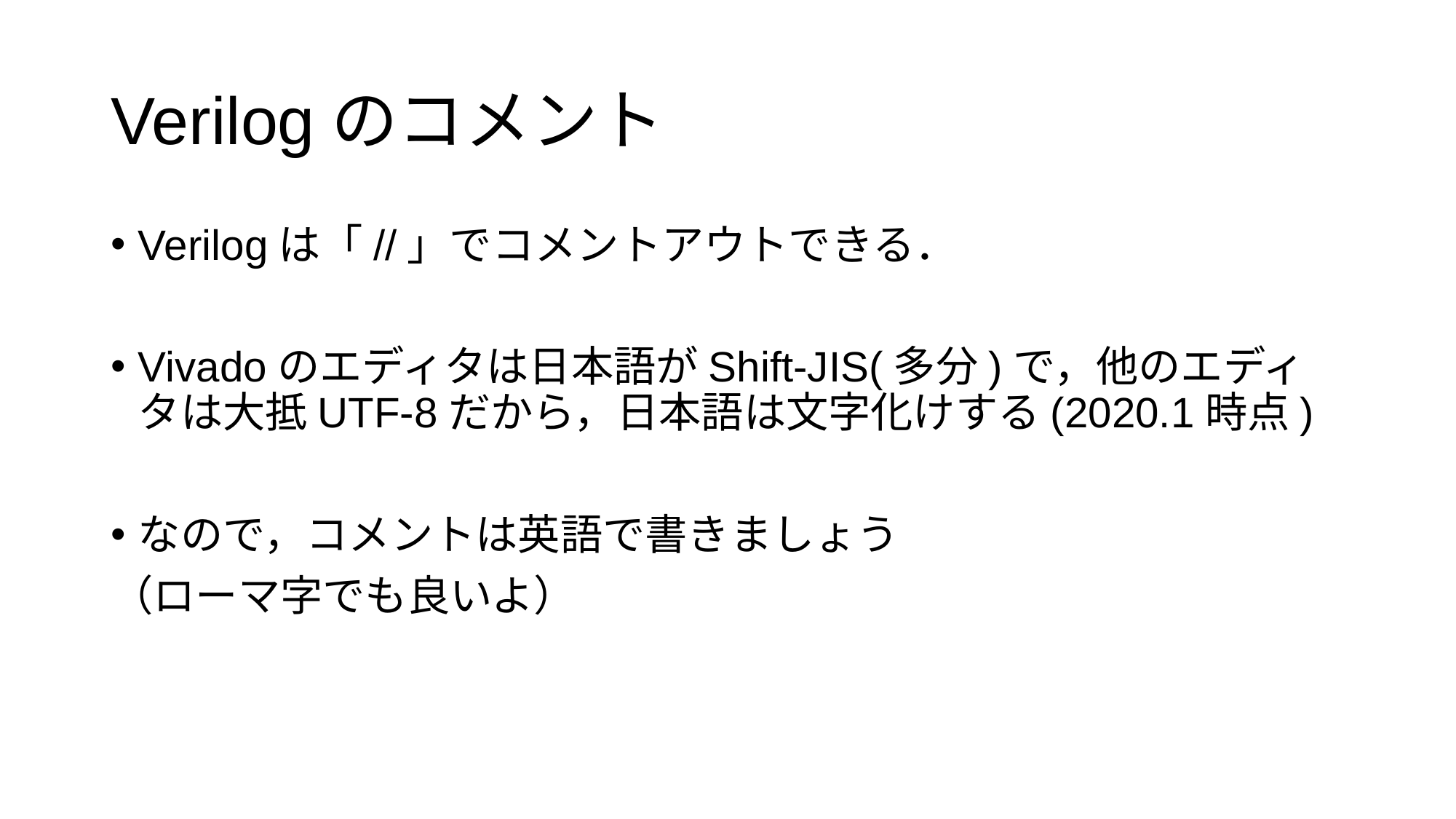

# Verilogのコメント
Verilogは「//」でコメントアウトできる．

Vivadoのエディタは日本語がShift-JIS(多分)で，他のエディタは大抵UTF-8だから，日本語は文字化けする(2020.1時点)

なので，コメントは英語で書きましょう
（ローマ字でも良いよ）